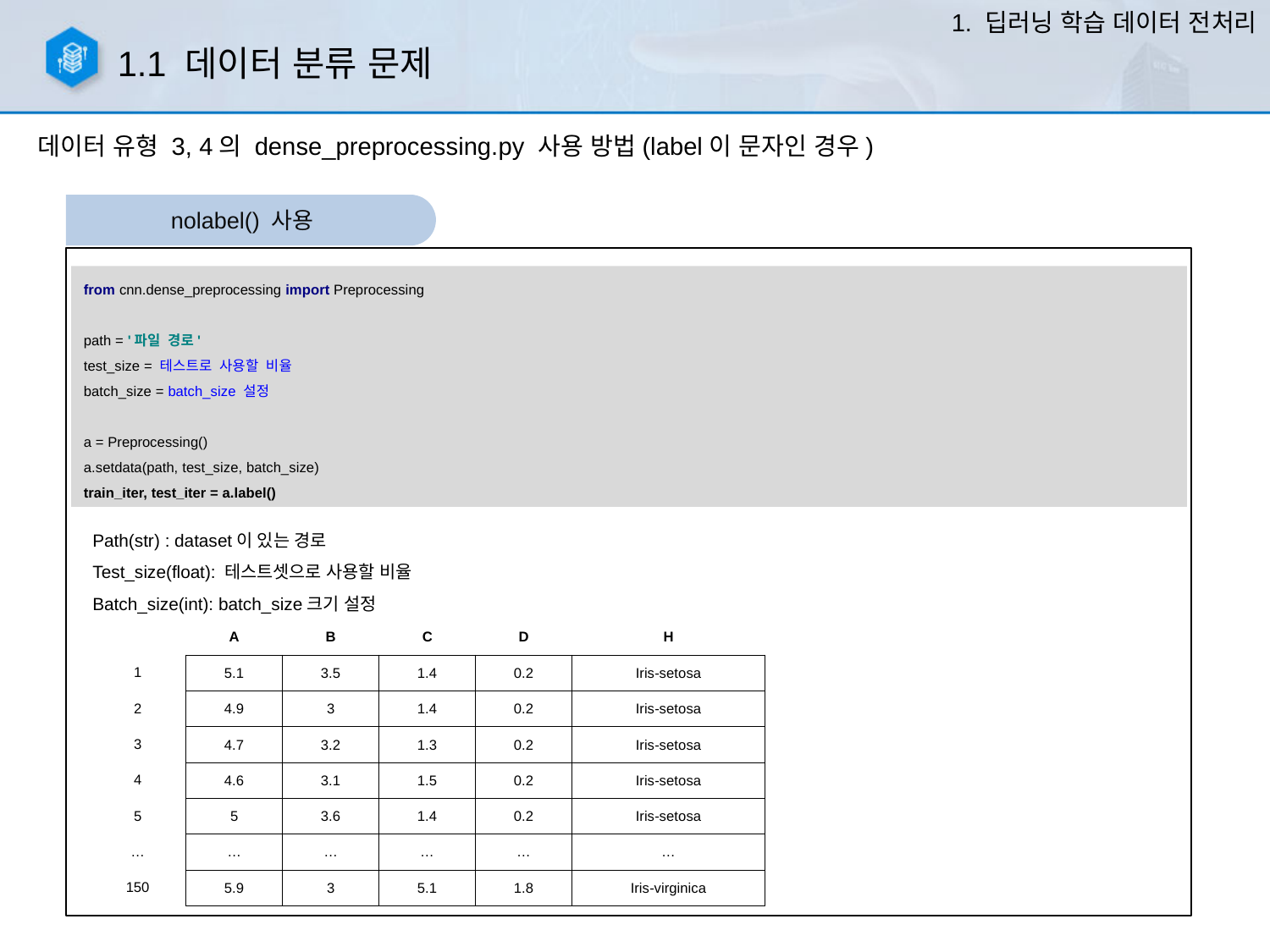

1. 딥러닝 학습 데이터 전처리
1.1 데이터 분류 문제
데이터 유형 3, 4의 dense_preprocessing.py 사용 방법(label이 문자인 경우)

nolabel() 사용

from cnn.dense_preprocessing import Preprocessing
path = '파일 경로'
test_size = 테스트로 사용할 비율
batch_size = batch_size 설정
a = Preprocessing()
a.setdata(path, test_size, batch_size)
train_iter, test_iter = a.label()
Path(str) : dataset이 있는 경로
Test_size(float): 테스트셋으로 사용할 비율
Batch_size(int): batch_size크기 설정
|  | A | B | C | D | H |
| --- | --- | --- | --- | --- | --- |
| 1 | 5.1 | 3.5 | 1.4 | 0.2 | Iris-setosa |
| 2 | 4.9 | 3 | 1.4 | 0.2 | Iris-setosa |
| 3 | 4.7 | 3.2 | 1.3 | 0.2 | Iris-setosa |
| 4 | 4.6 | 3.1 | 1.5 | 0.2 | Iris-setosa |
| 5 | 5 | 3.6 | 1.4 | 0.2 | Iris-setosa |
| … | … | … | … | … | … |
| 150 | 5.9 | 3 | 5.1 | 1.8 | Iris-virginica |